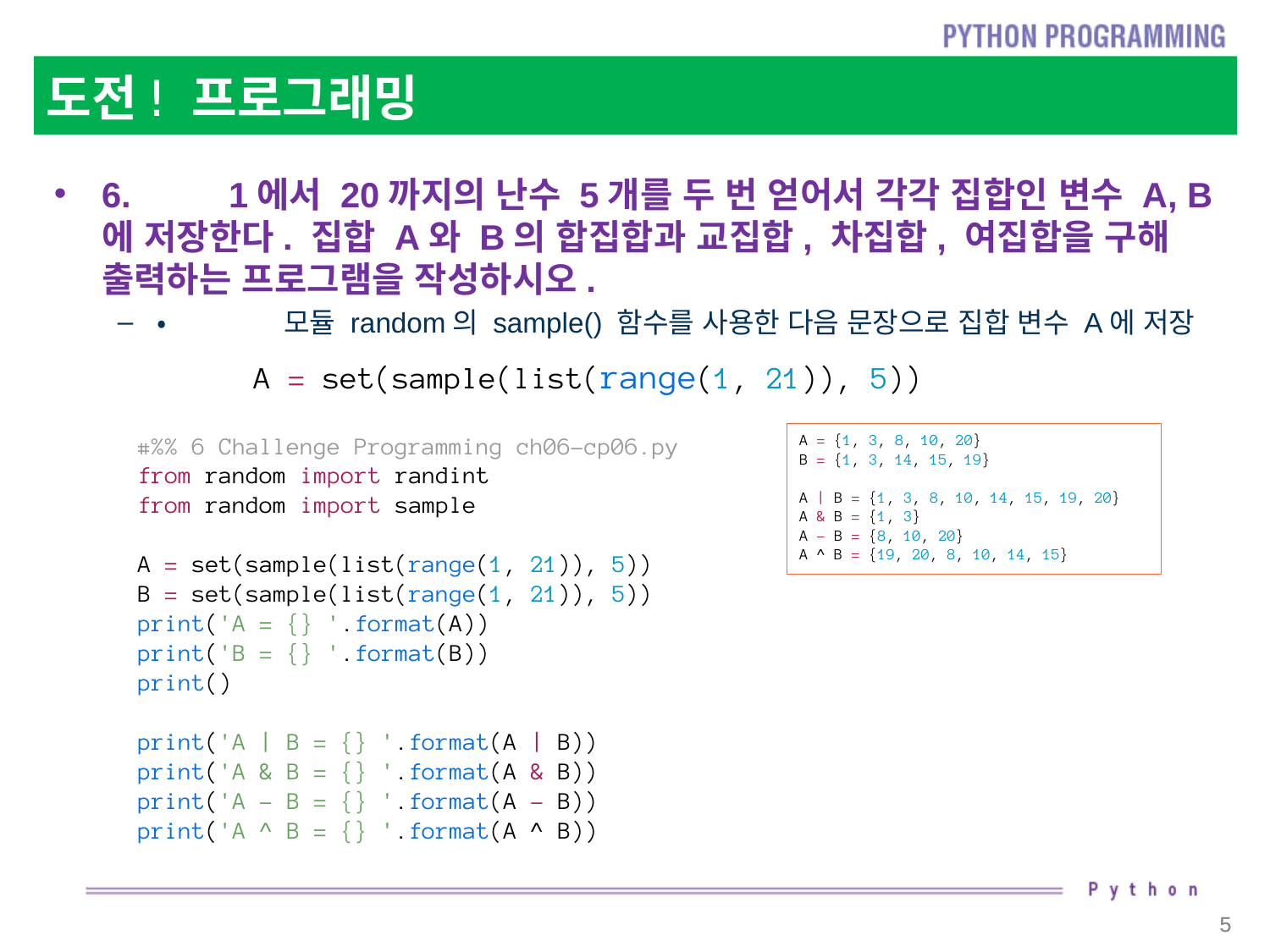

# 도전! 프로그래밍
6.	1에서 20까지의 난수 5개를 두 번 얻어서 각각 집합인 변수 A, B에 저장한다. 집합 A와 B의 합집합과 교집합, 차집합, 여집합을 구해 출력하는 프로그램을 작성하시오.
•	모듈 random의 sample() 함수를 사용한 다음 문장으로 집합 변수 A에 저장

A = set(sample(list(range(1, 21)), 5))
#%% 6 Challenge Programming ch06-cp06.py
from random import randint
from random import sample

A = set(sample(list(range(1, 21)), 5))
B = set(sample(list(range(1, 21)), 5))
print('A = {} '.format(A))
print('B = {} '.format(B))
print()

print('A | B = {} '.format(A | B))
print('A & B = {} '.format(A & B))
print('A - B = {} '.format(A - B))
print('A ^ B = {} '.format(A ^ B))
A = {1, 3, 8, 10, 20}
B = {1, 3, 14, 15, 19}

A | B = {1, 3, 8, 10, 14, 15, 19, 20}
A & B = {1, 3}
A - B = {8, 10, 20}
A ^ B = {19, 20, 8, 10, 14, 15}

5